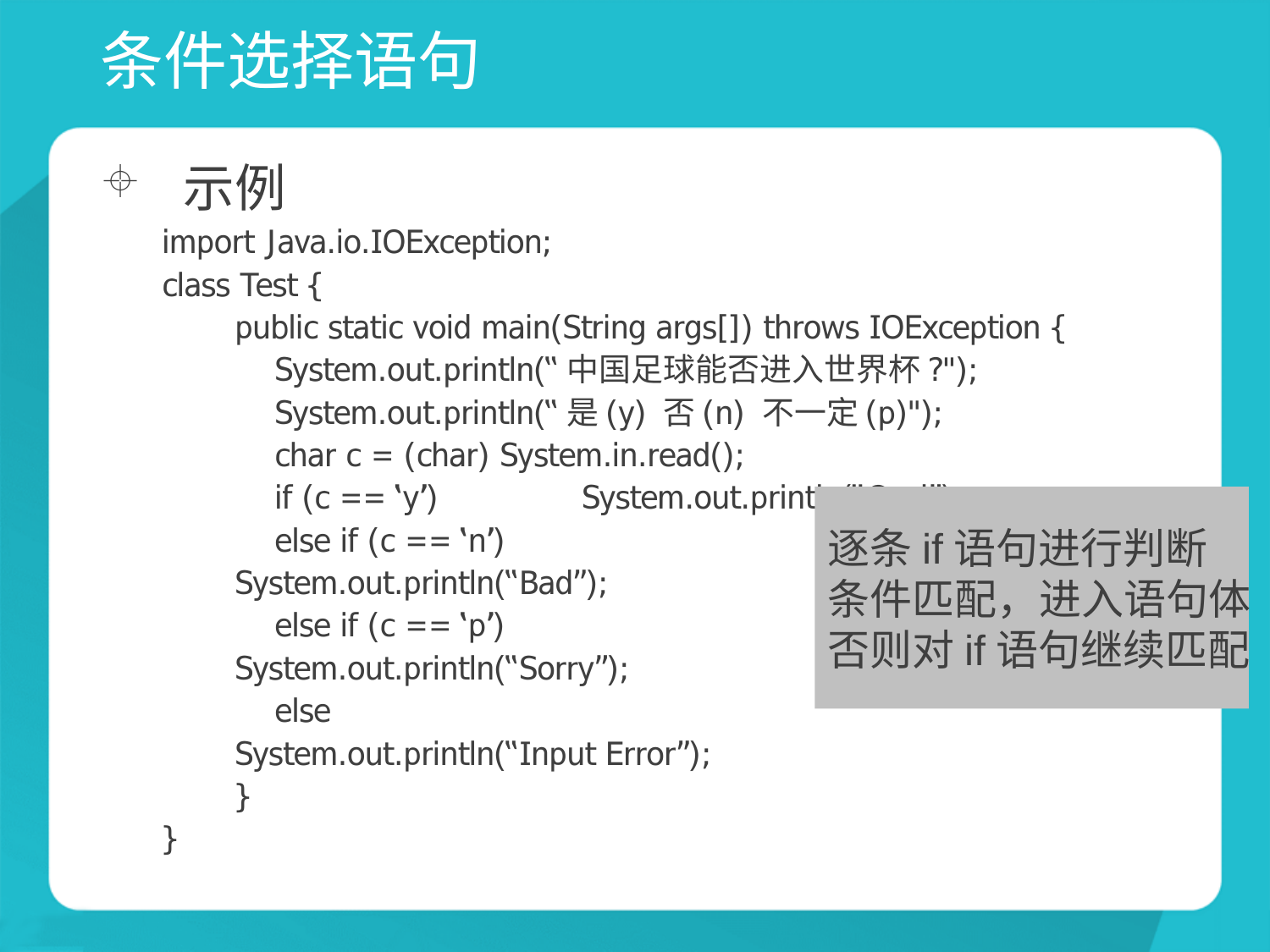

# 条件选择语句
示例
import Java.io.IOException;
class Test {
	public static void main(String args[]) throws IOException {
	    System.out.println(“中国足球能否进入世界杯?");
	    System.out.println(“是(y) 否(n) 不一定(p)");
	    char c = (char) System.in.read();
	    if (c == ‘y’)			        	System.out.println(“Cool”);
	    else if (c == ‘n’)
		System.out.println(“Bad”);
	    else if (c == ‘p’)
		System.out.println(“Sorry”);
	    else
		System.out.println(“Input Error”);
	}
}
逐条if语句进行判断
条件匹配，进入语句体
否则对if语句继续匹配